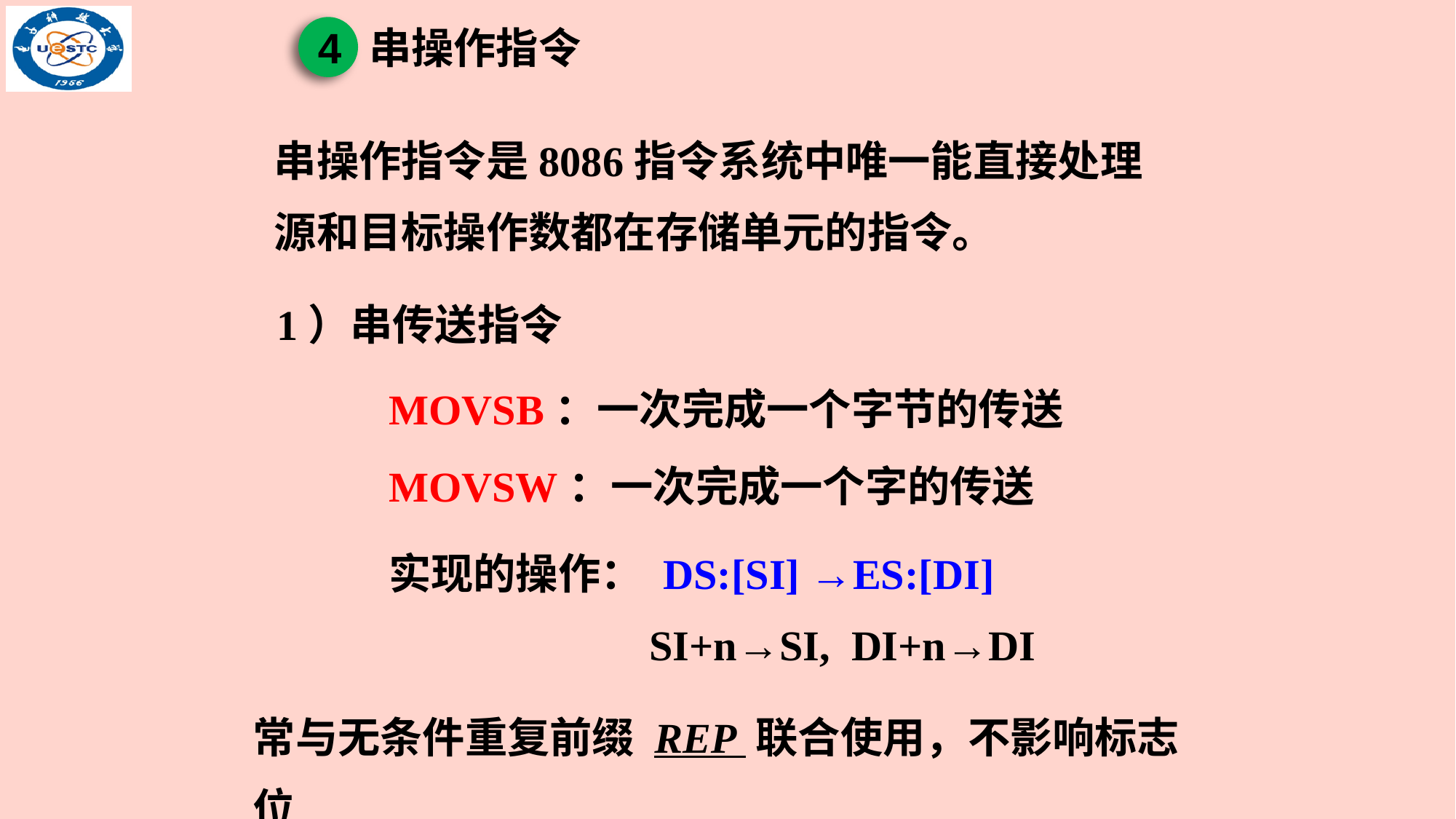

串操作指令
4
串操作指令是8086指令系统中唯一能直接处理源和目标操作数都在存储单元的指令。
1）串传送指令
MOVSB：一次完成一个字节的传送
MOVSW：一次完成一个字的传送
实现的操作： DS:[SI] →ES:[DI]			    SI+n→SI,  DI+n→DI
常与无条件重复前缀 REP 联合使用，不影响标志位